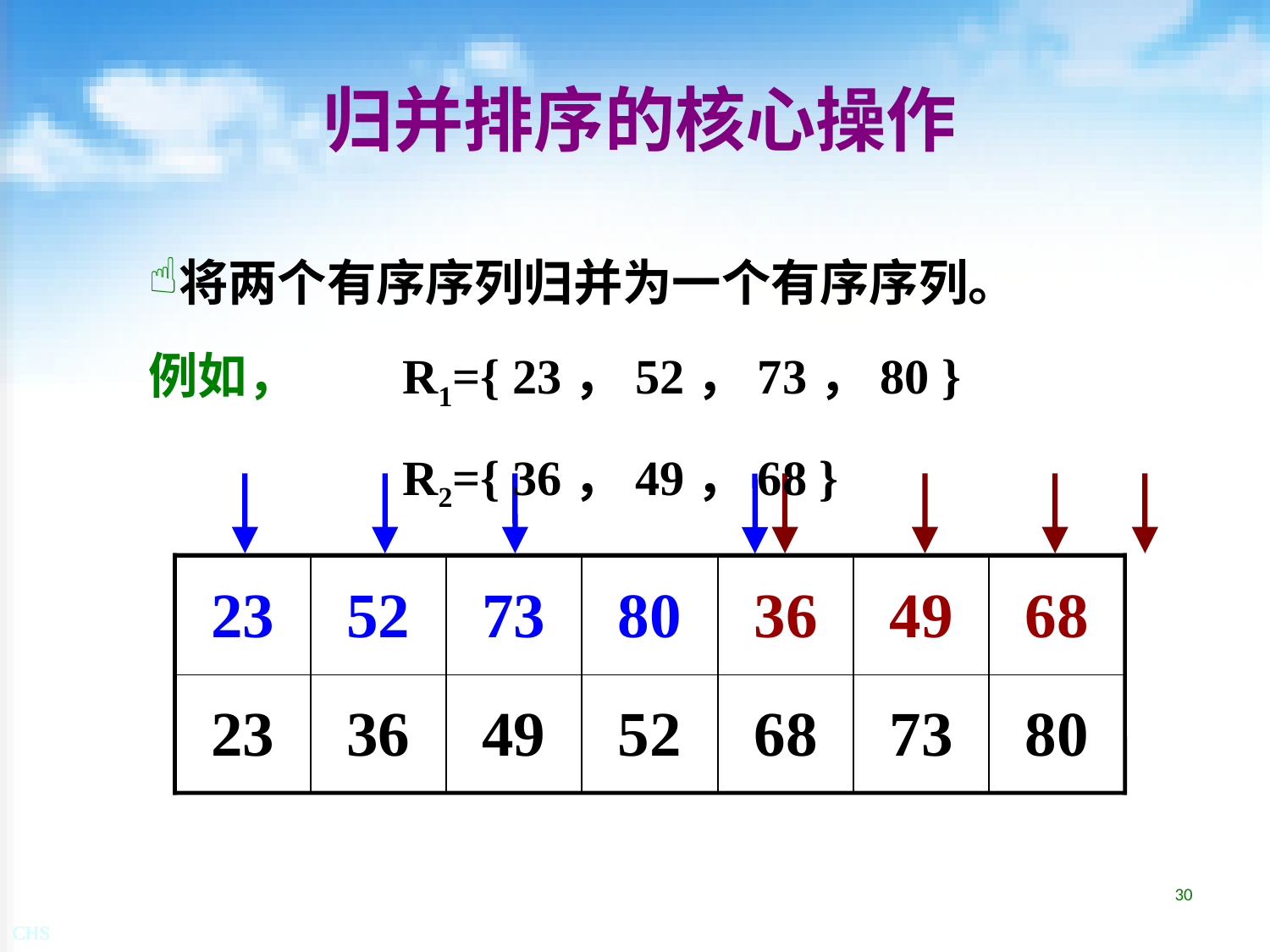

# 归并排序的核心操作
将两个有序序列归并为一个有序序列。
例如，	R1={ 23，52，73，80 }
		R2={ 36，49，68 }

23
52
73
80
36
49
68

23
36
49
52
68
73
80
30